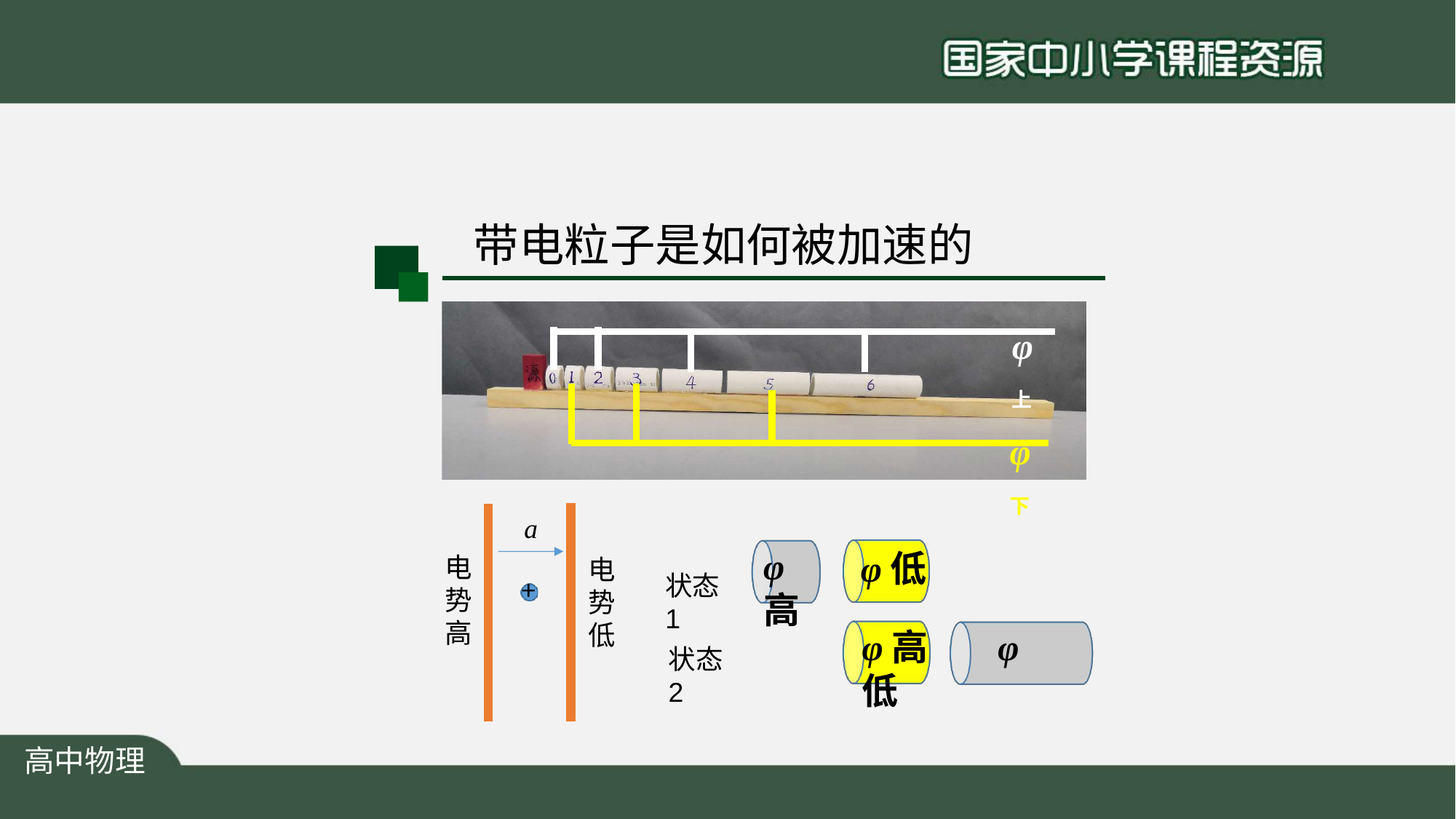

# 带电粒子是如何被加速的

φ上
φ下

a

φ高
φ低
φ高	φ低

电 势 高
电 势 低
状态1
+

状态2
高中物理